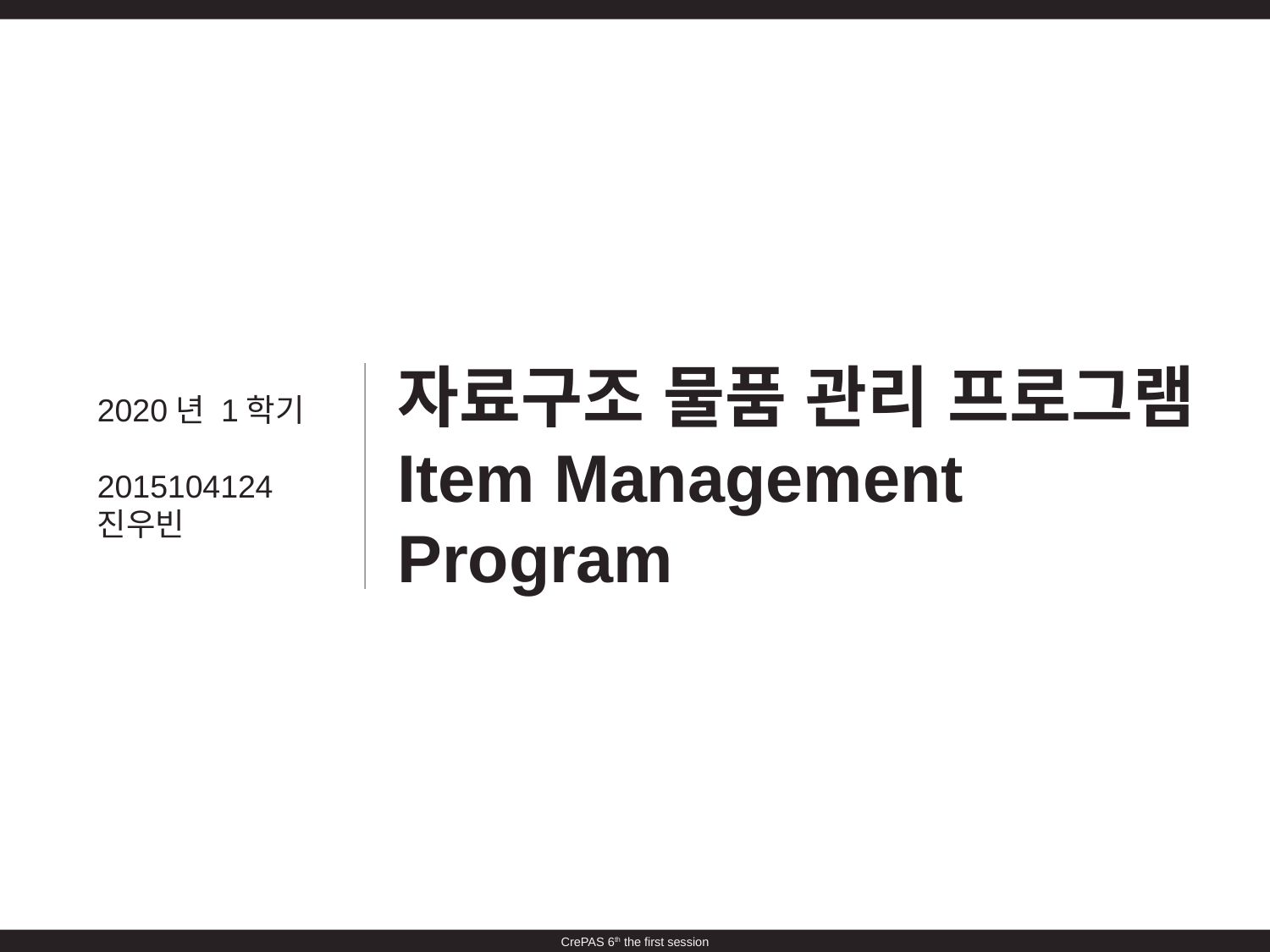

자료구조 물품 관리 프로그램
Item Management Program
2020년 1학기

2015104124
진우빈

CrePAS 6th the first session